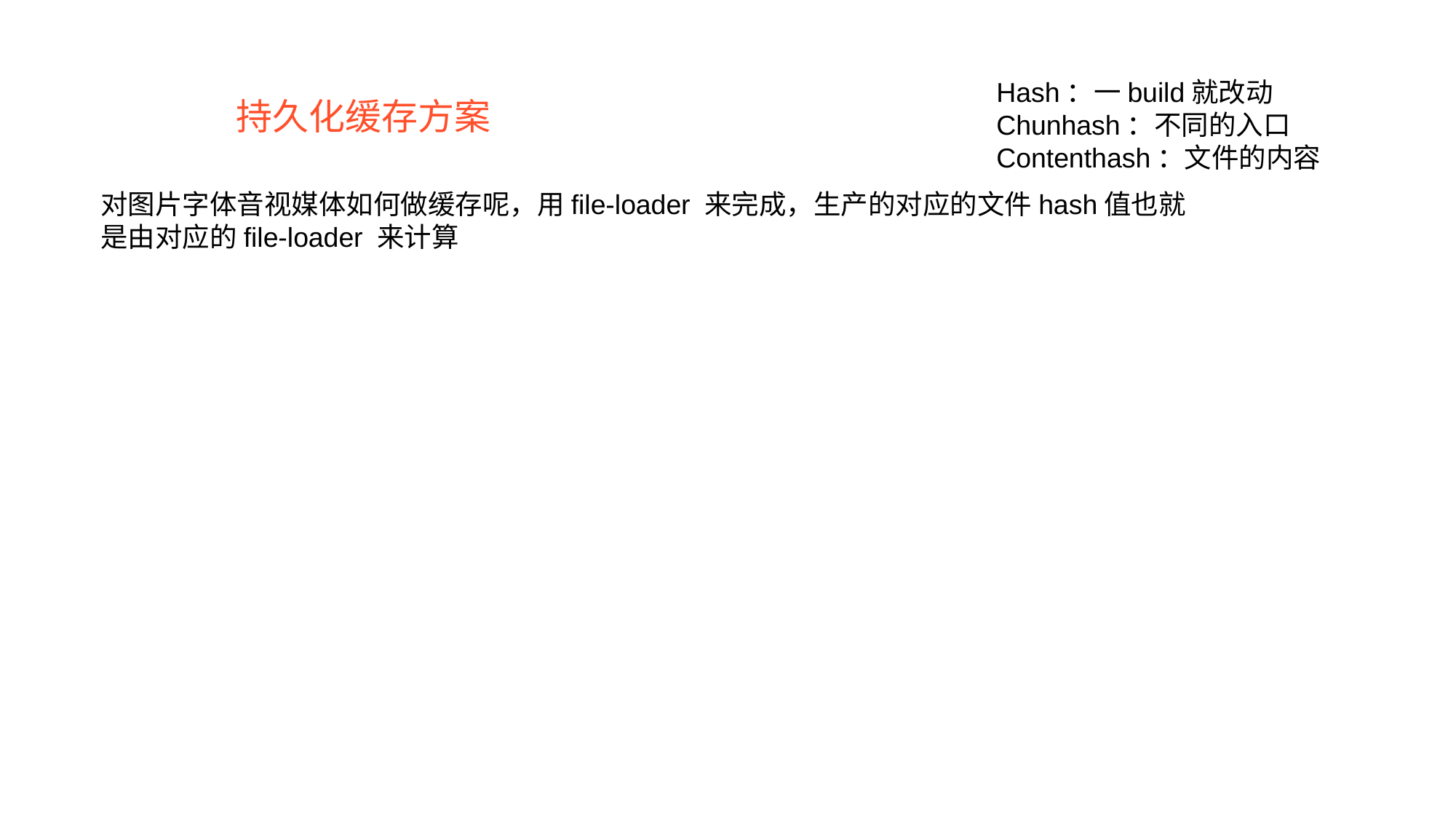

# 持久化缓存方案
Hash：一build就改动
Chunhash：不同的入口
Contenthash：文件的内容
对图片字体音视媒体如何做缓存呢，用file-loader 来完成，生产的对应的文件hash值也就是由对应的file-loader 来计算